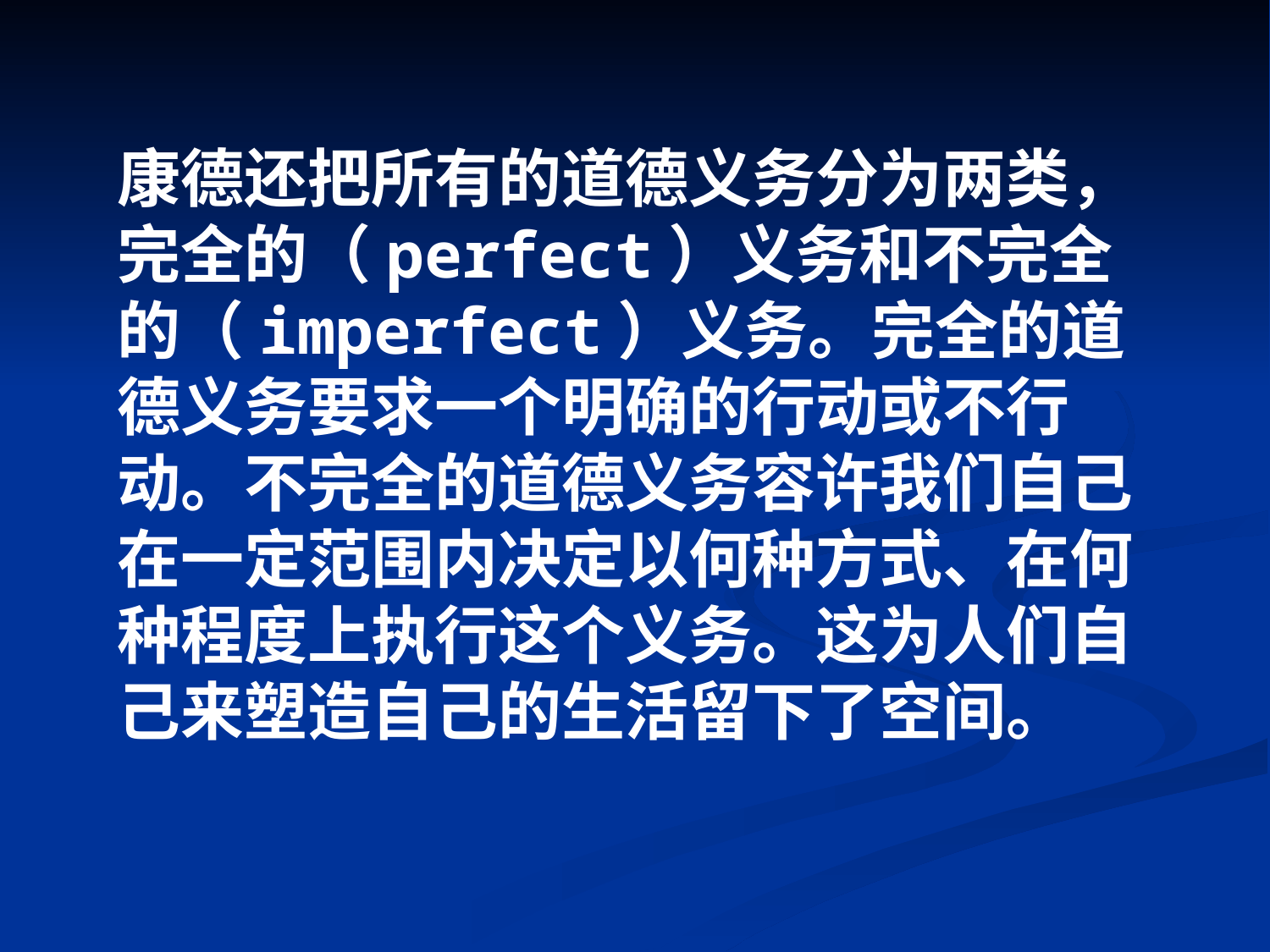

康德还把所有的道德义务分为两类，完全的（perfect）义务和不完全的（imperfect）义务。完全的道德义务要求一个明确的行动或不行动。不完全的道德义务容许我们自己在一定范围内决定以何种方式、在何种程度上执行这个义务。这为人们自己来塑造自己的生活留下了空间。